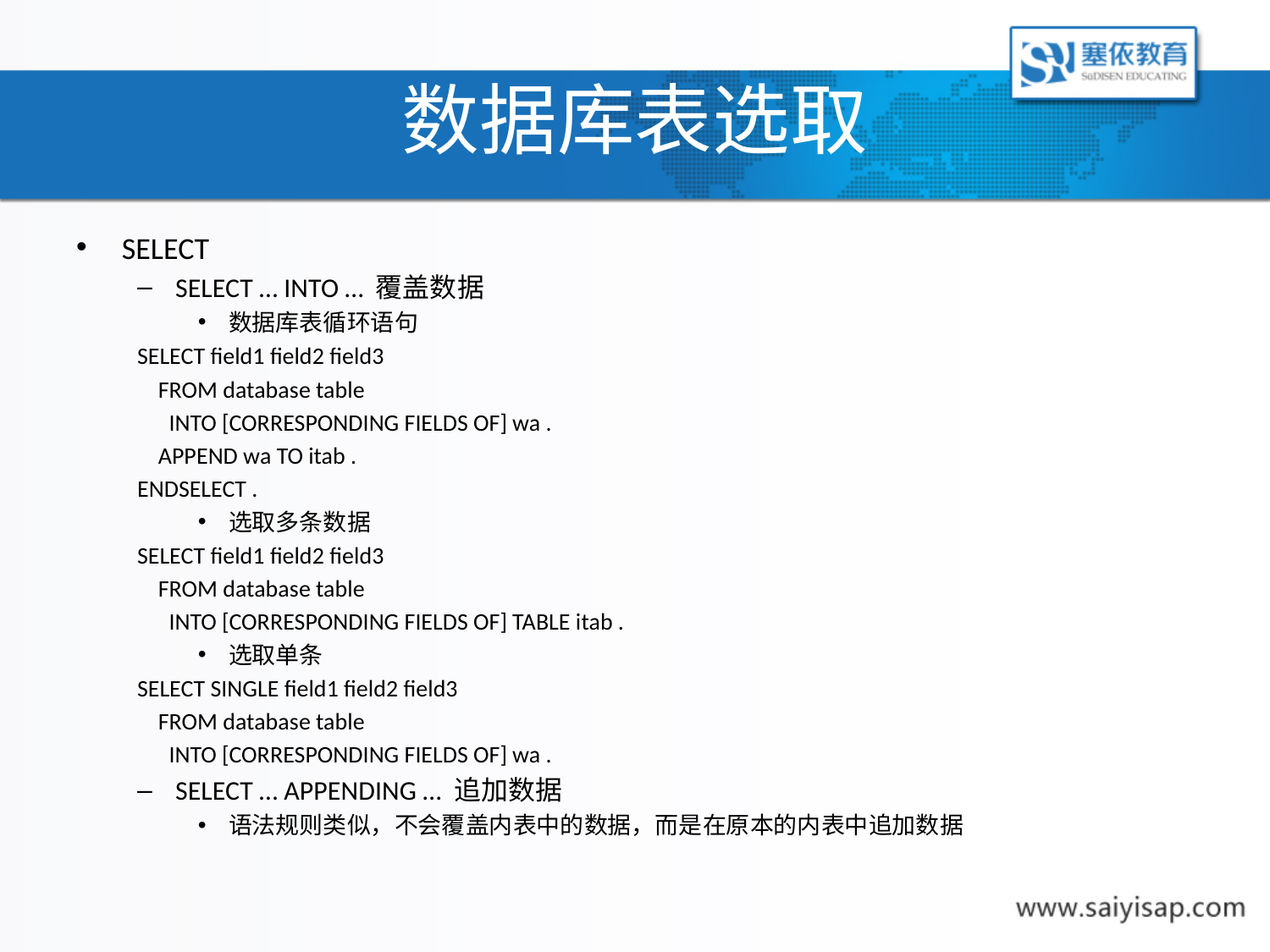

# 数据库表选取
SELECT
SELECT … INTO … 覆盖数据
数据库表循环语句
	SELECT field1 field2 field3
	    FROM database table
	      INTO [CORRESPONDING FIELDS OF] wa .
	    APPEND wa TO itab .
	ENDSELECT .
选取多条数据
	SELECT field1 field2 field3
	    FROM database table
	      INTO [CORRESPONDING FIELDS OF] TABLE itab .
选取单条
	SELECT SINGLE field1 field2 field3
	    FROM database table
	      INTO [CORRESPONDING FIELDS OF] wa .
SELECT … APPENDING … 追加数据
语法规则类似，不会覆盖内表中的数据，而是在原本的内表中追加数据